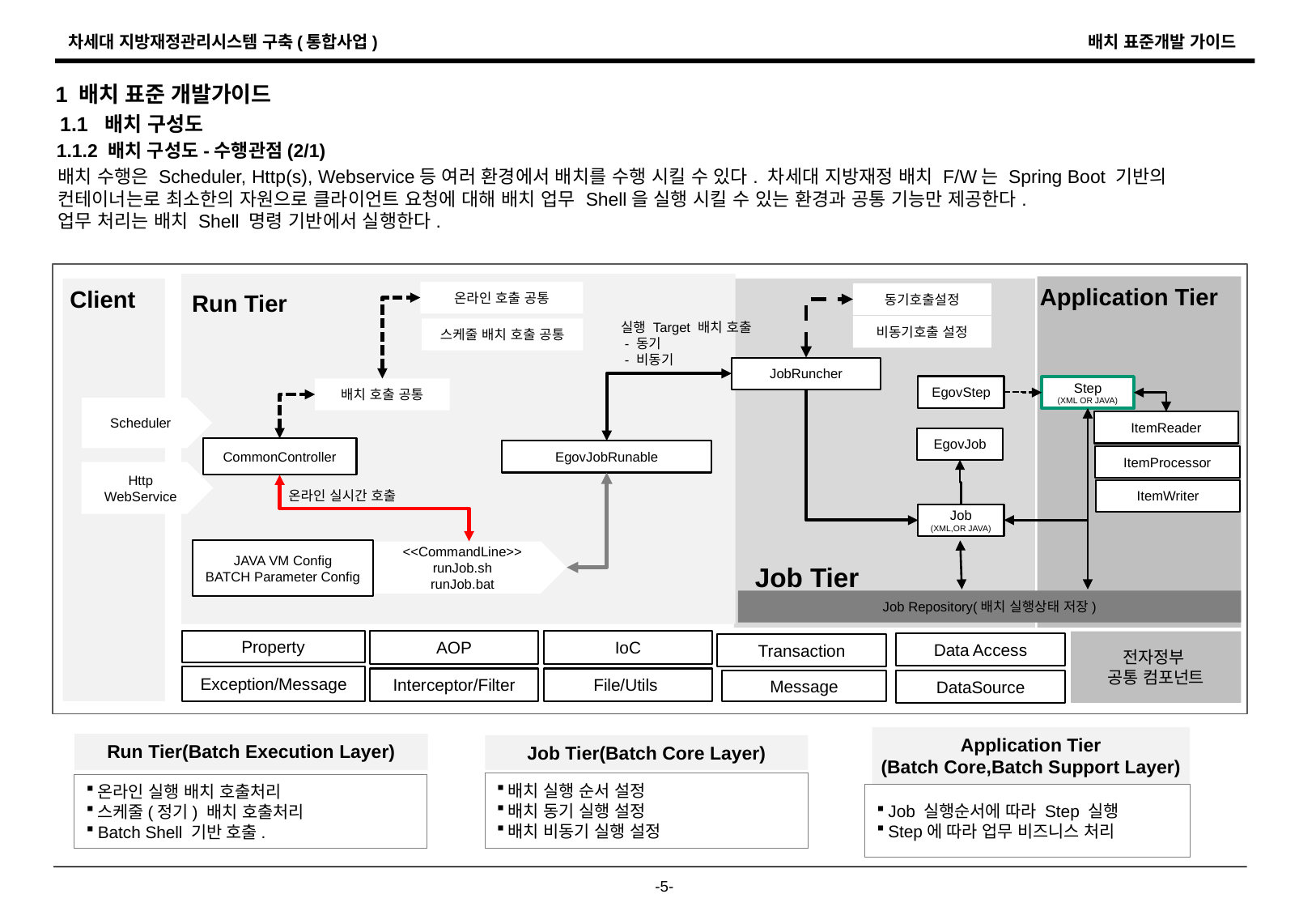

1 배치 표준 개발가이드
1.1  배치 구성도
1.1.2 배치 구성도-수행관점(2/1)
배치 수행은 Scheduler, Http(s), Webservice등 여러 환경에서 배치를 수행 시킬 수 있다. 차세대 지방재정 배치 F/W는 Spring Boot 기반의 컨테이너는로 최소한의 자원으로 클라이언트 요청에 대해 배치 업무 Shell을 실행 시킬 수 있는 환경과 공통 기능만 제공한다.
업무 처리는 배치 Shell 명령 기반에서 실행한다.

Application Tier

Client
온라인 호출 공통
Run Tier
동기호출설정
실행 Target 배치 호출
 - 동기
 - 비동기
비동기호출 설정
스케줄 배치 호출 공통
JobRuncher
EgovStep
Step
(XML OR JAVA)
배치 호출 공통
Scheduler
ItemReader
EgovJob
CommonController
EgovJobRunable
ItemProcessor
Http
WebService
ItemWriter
온라인 실시간 호출
Job
(XML,OR JAVA)
JAVA VM Config
BATCH Parameter Config
<<CommandLine>>
runJob.sh
runJob.bat
Job Tier
Job Repository(배치 실행상태 저장)
Property
AOP
IoC
전자정부
공통 컴포넌트
Data Access
Transaction
Exception/Message
File/Utils
Interceptor/Filter
DataSource
Message
Application Tier
(Batch Core,Batch Support Layer)
Run Tier(Batch Execution Layer)
Job Tier(Batch Core Layer)
배치 실행 순서 설정
배치 동기 실행 설정
배치 비동기 실행 설정
온라인 실행 배치 호출처리
스케줄(정기) 배치 호출처리
Batch Shell 기반 호출.
Job 실행순서에 따라 Step 실행
Step에 따라 업무 비즈니스 처리